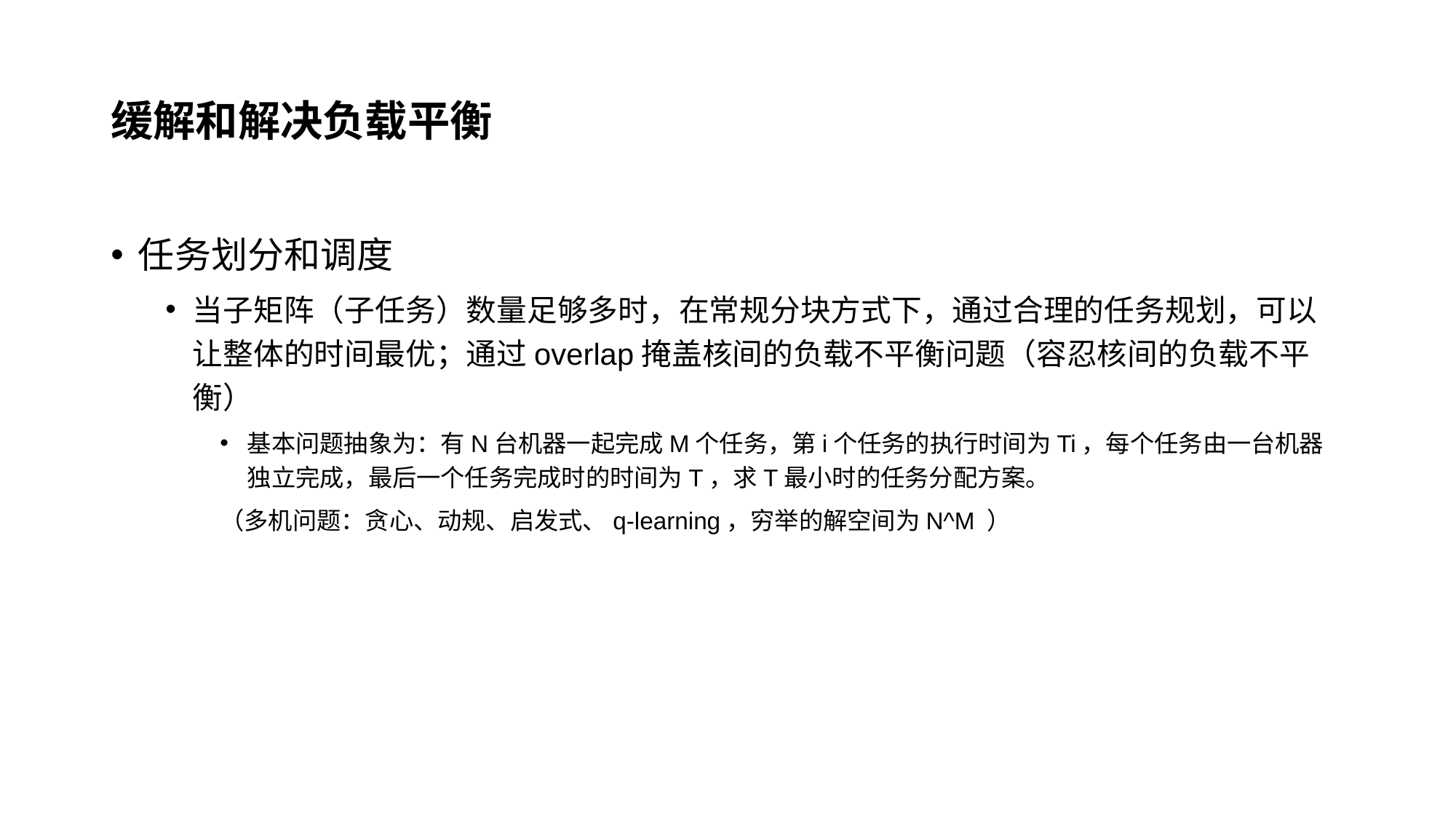

# 缓解和解决负载平衡
任务划分和调度
当子矩阵（子任务）数量足够多时，在常规分块方式下，通过合理的任务规划，可以让整体的时间最优；通过overlap掩盖核间的负载不平衡问题（容忍核间的负载不平衡）
基本问题抽象为：有N台机器一起完成M个任务，第i个任务的执行时间为Ti，每个任务由一台机器独立完成，最后一个任务完成时的时间为T，求T最小时的任务分配方案。
（多机问题：贪心、动规、启发式、q-learning，穷举的解空间为N^M ）